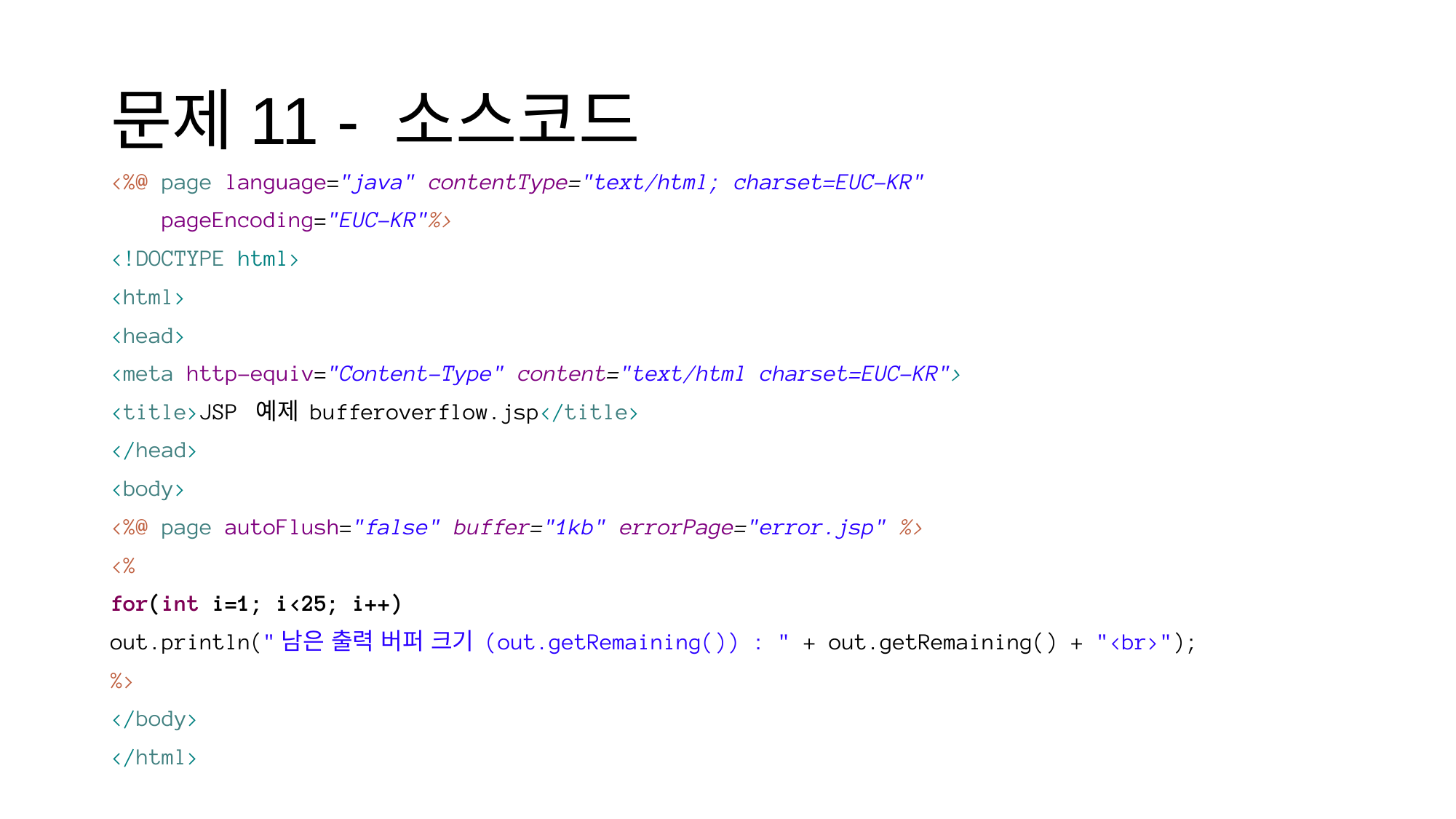

# 문제11 - 소스코드
<%@ page language="java" contentType="text/html; charset=EUC-KR"
    pageEncoding="EUC-KR"%>
<!DOCTYPE html>
<html>
<head>
<meta http-equiv="Content-Type" content="text/html charset=EUC-KR">
<title>JSP 예제 bufferoverflow.jsp</title>
</head>
<body>
<%@ page autoFlush="false" buffer="1kb" errorPage="error.jsp" %>
<%
for(int i=1; i<25; i++)
out.println("남은 출력 버퍼 크기 (out.getRemaining()) : " + out.getRemaining() + "<br>");
%>
</body>
</html>